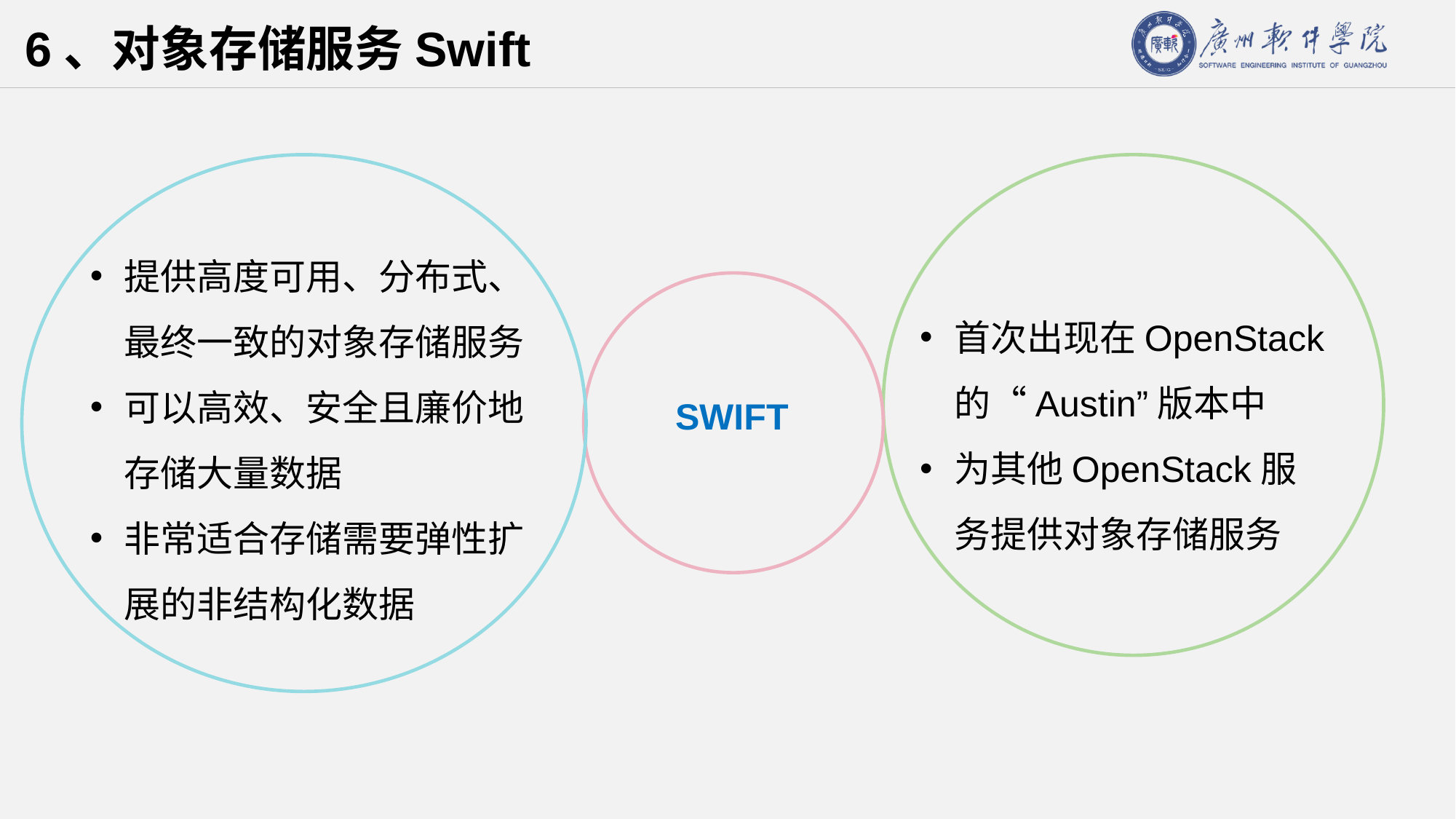

# 6、对象存储服务Swift

提供高度可用、分布式、最终一致的对象存储服务
可以高效、安全且廉价地存储大量数据
非常适合存储需要弹性扩展的非结构化数据

首次出现在OpenStack的“Austin”版本中
为其他OpenStack服务提供对象存储服务
SWIFT